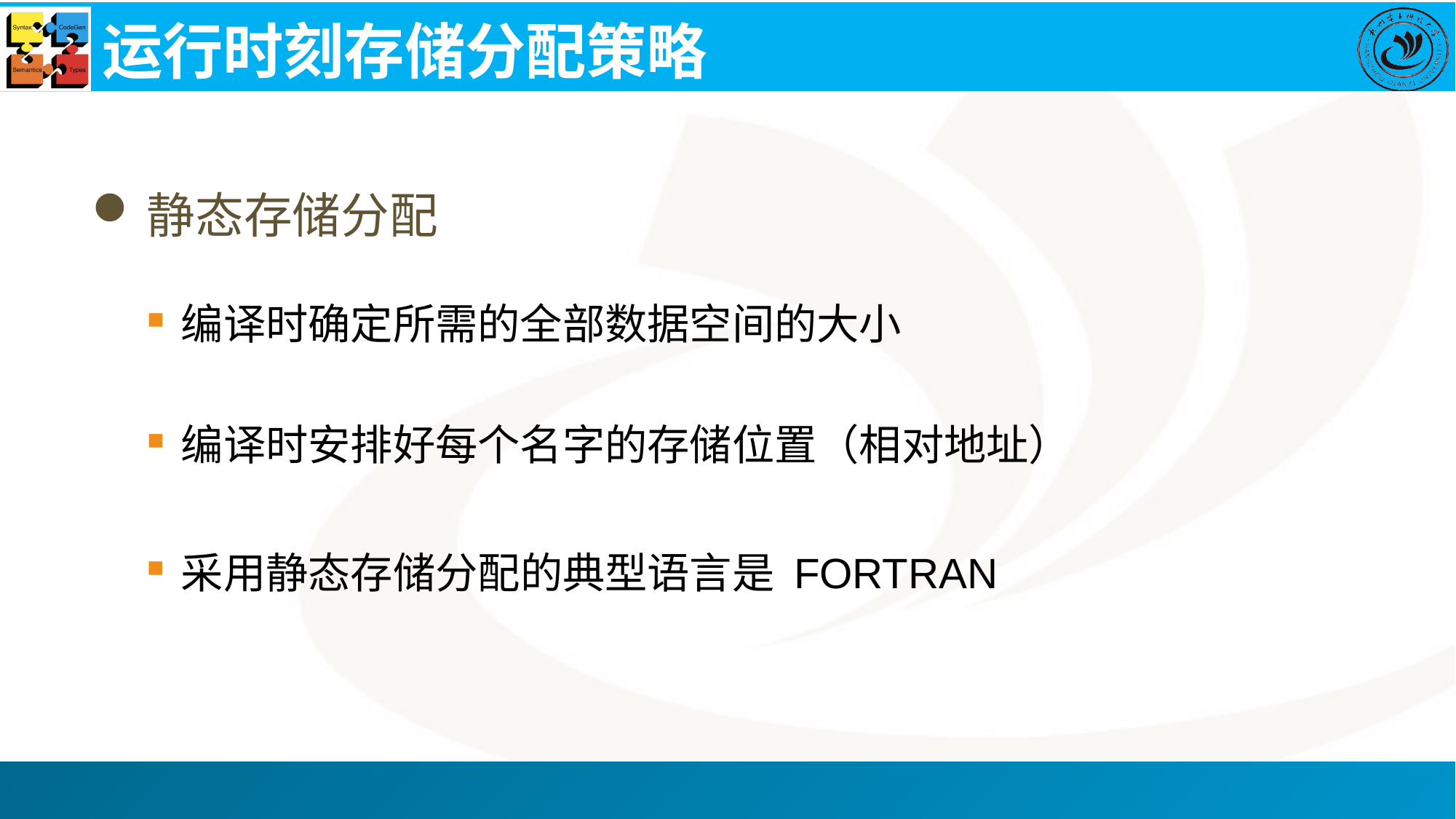

# 运行时刻存储分配策略
静态存储分配
编译时确定所需的全部数据空间的大小
编译时安排好每个名字的存储位置（相对地址）
采用静态存储分配的典型语言是 FORTRAN
22